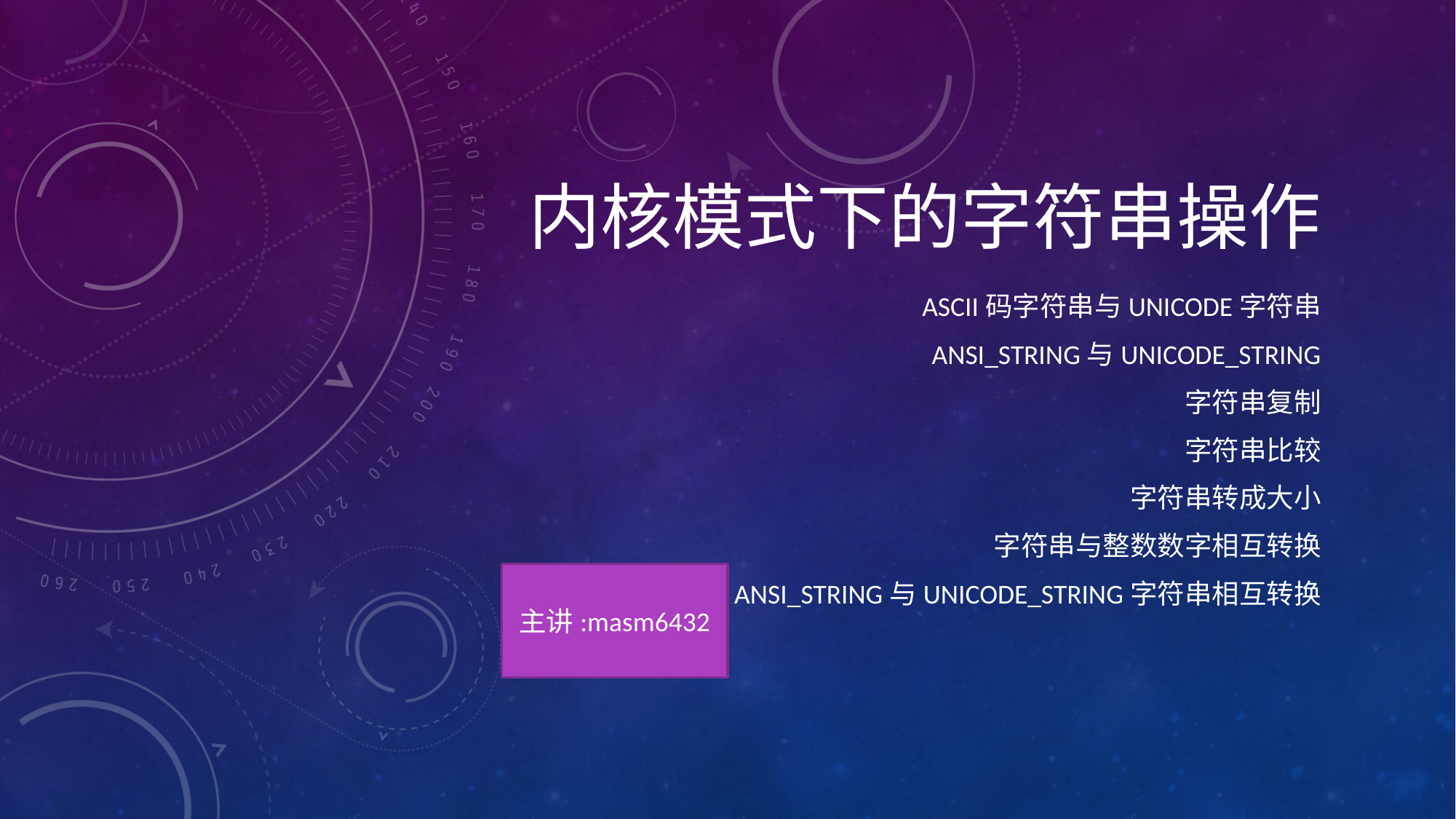

# 内核模式下的字符串操作
Ascii码字符串与unicode字符串
Ansi_string与unicode_string
字符串复制
字符串比较
字符串转成大小
字符串与整数数字相互转换
Ansi_string与unicode_string字符串相互转换
主讲:masm6432